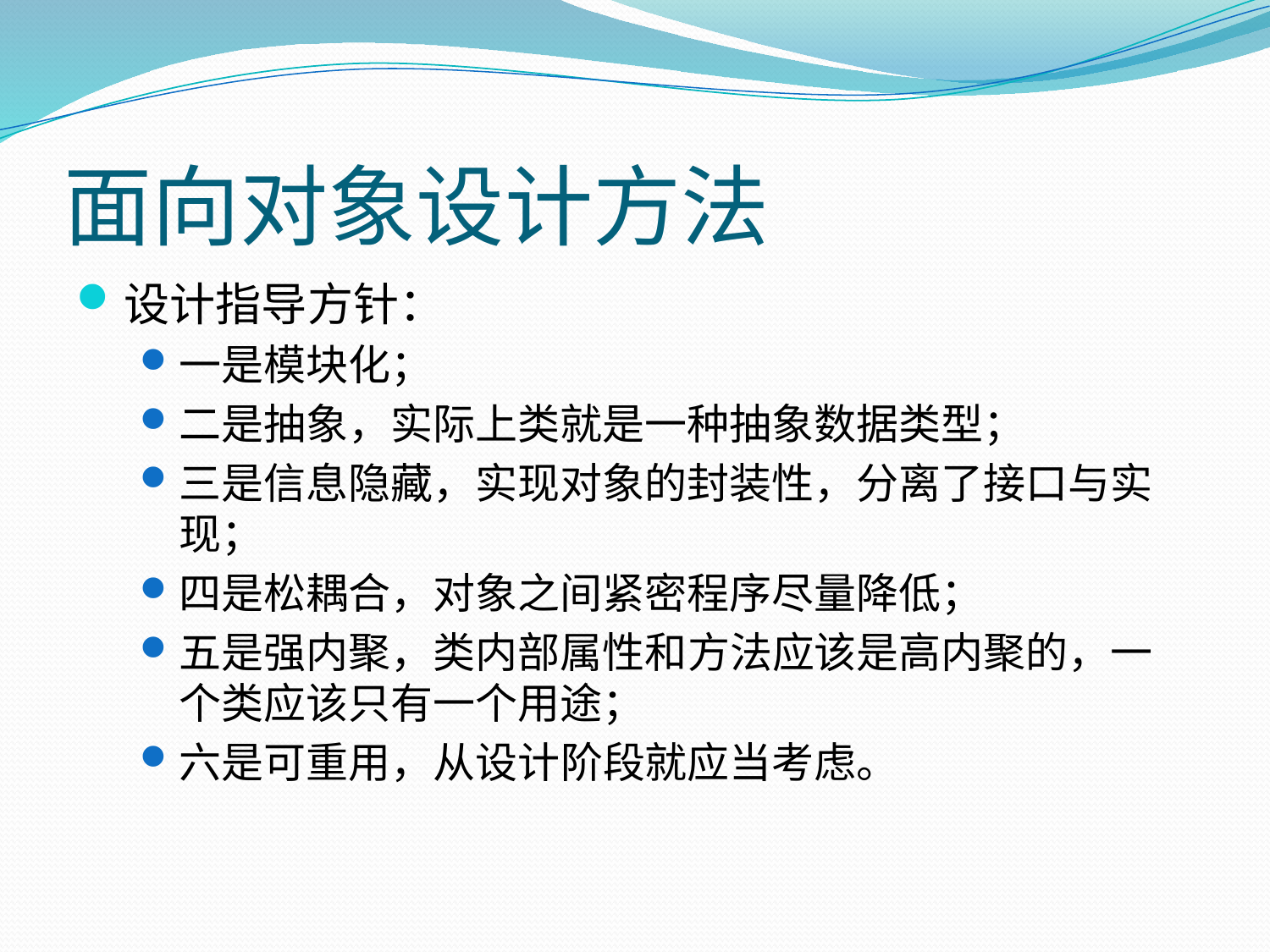

# 面向对象设计方法
设计指导方针：
一是模块化；
二是抽象，实际上类就是一种抽象数据类型；
三是信息隐藏，实现对象的封装性，分离了接口与实现；
四是松耦合，对象之间紧密程序尽量降低；
五是强内聚，类内部属性和方法应该是高内聚的，一个类应该只有一个用途；
六是可重用，从设计阶段就应当考虑。